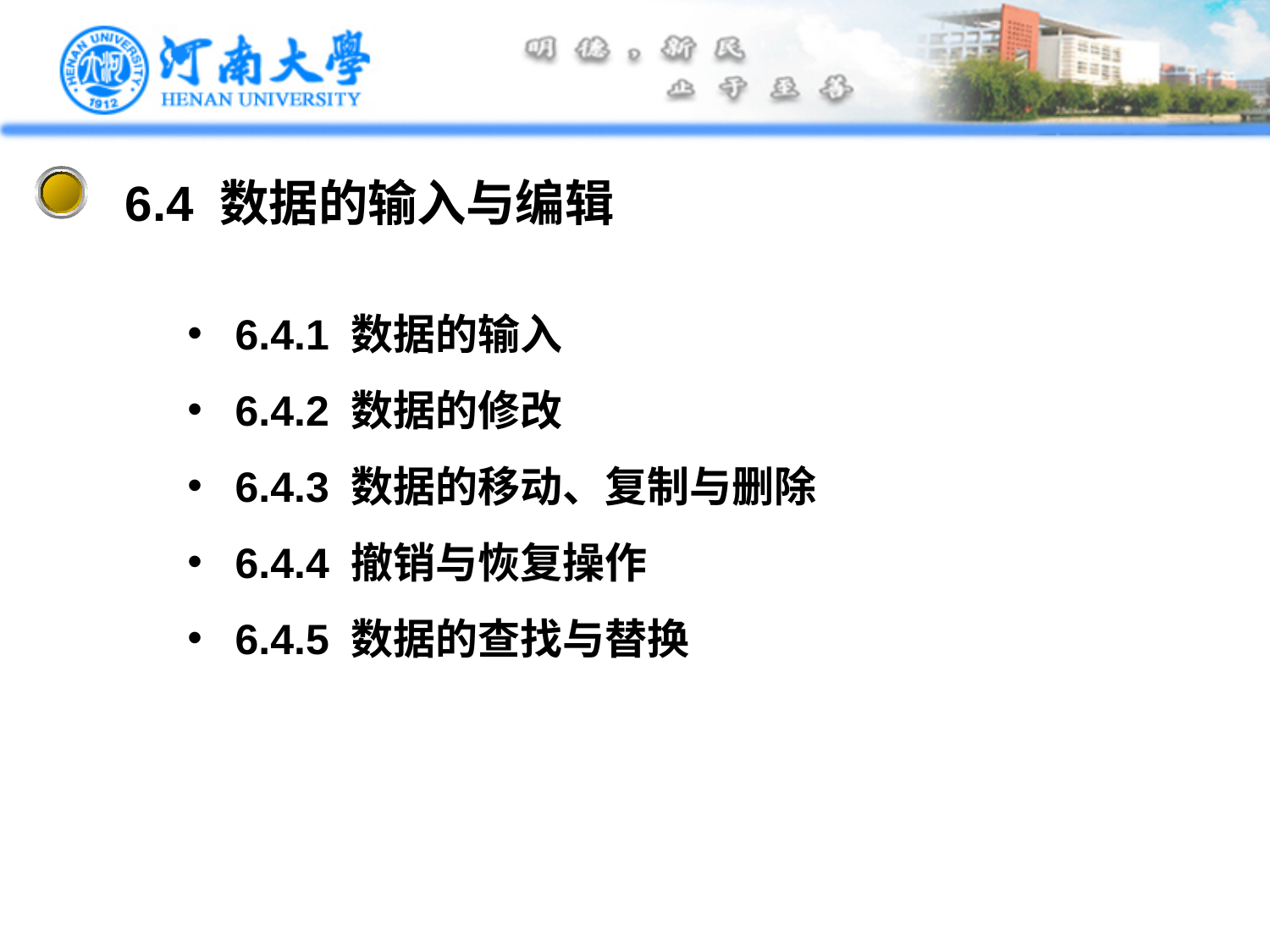

6.4 数据的输入与编辑

6.4.1 数据的输入
6.4.2 数据的修改
6.4.3 数据的移动、复制与删除
6.4.4 撤销与恢复操作
6.4.5 数据的查找与替换